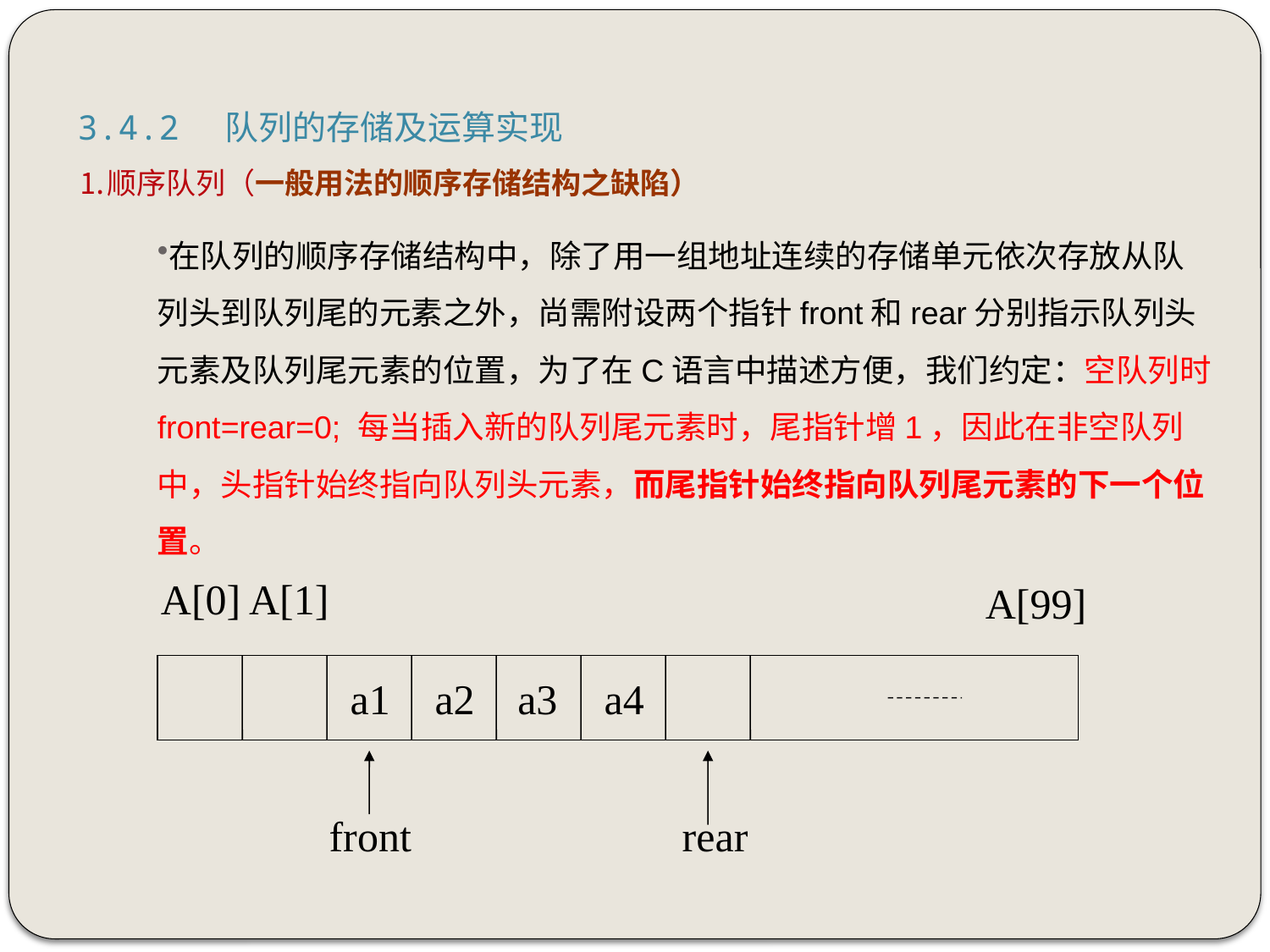

# 3.4.2  队列的存储及运算实现 ⒈顺序队列（一般用法的顺序存储结构之缺陷）
在队列的顺序存储结构中，除了用一组地址连续的存储单元依次存放从队列头到队列尾的元素之外，尚需附设两个指针front和rear分别指示队列头元素及队列尾元素的位置，为了在C语言中描述方便，我们约定：空队列时front=rear=0; 每当插入新的队列尾元素时，尾指针增1，因此在非空队列中，头指针始终指向队列头元素，而尾指针始终指向队列尾元素的下一个位置。

A[0] A[1]
A[99]

a1
a2
a3
a4

front
rear